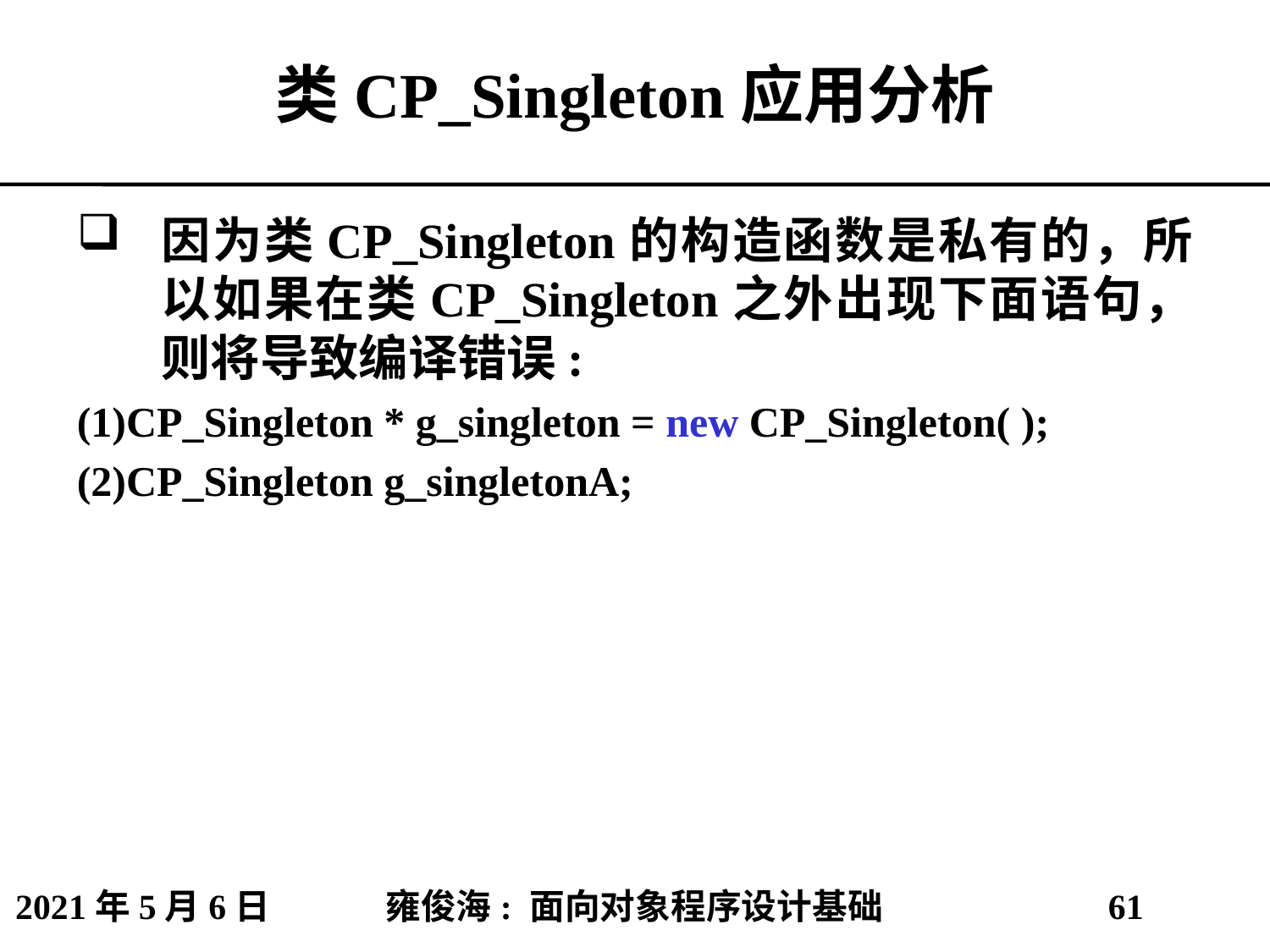

# 类CP_Singleton应用分析

因为类CP_Singleton的构造函数是私有的，所以如果在类CP_Singleton之外出现下面语句，则将导致编译错误:
CP_Singleton * g_singleton = new CP_Singleton( );
CP_Singleton g_singletonA;
2021年5月6日
雍俊海: 面向对象程序设计基础
61